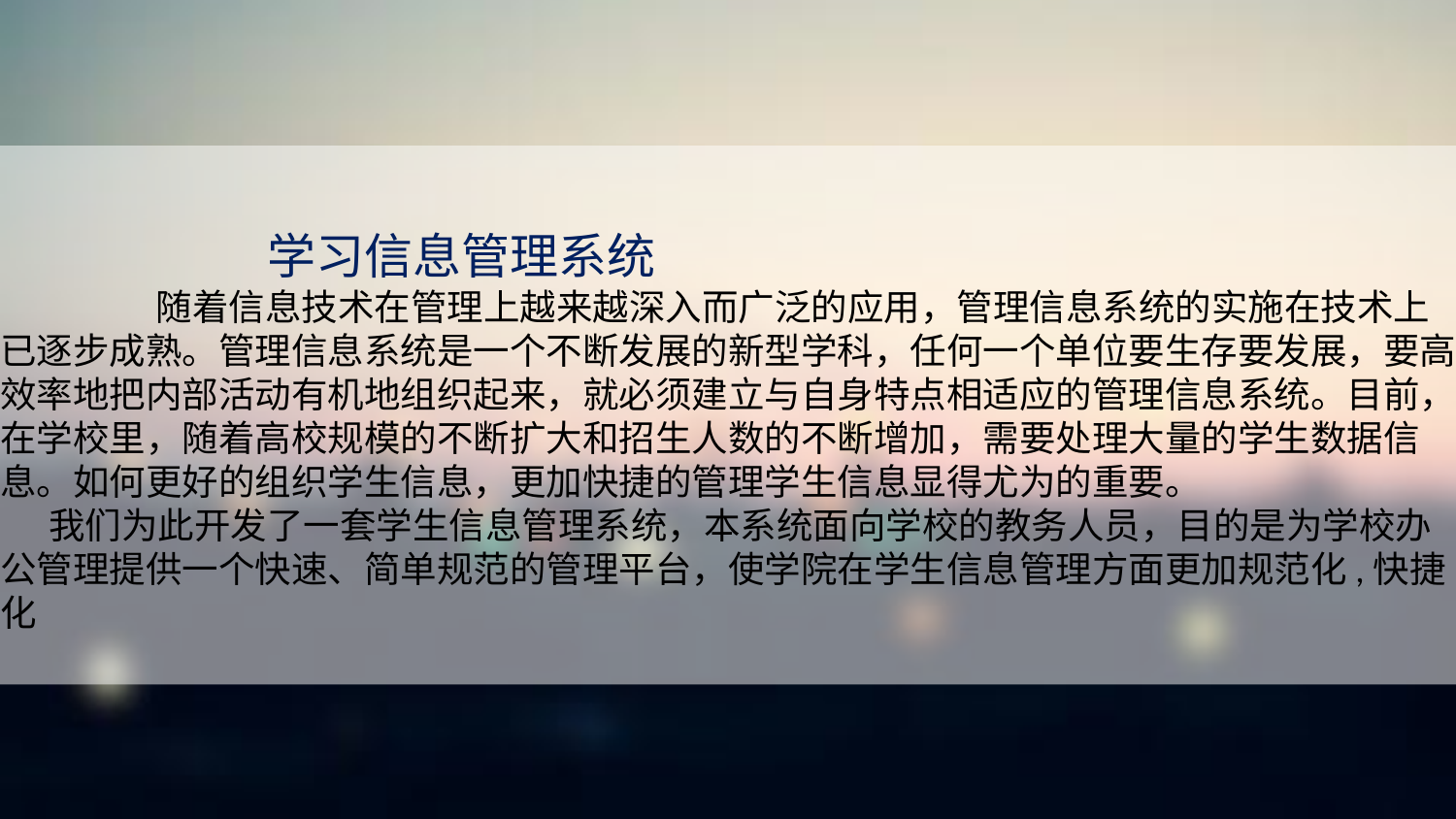

学习信息管理系统
            随着信息技术在管理上越来越深入而广泛的应用，管理信息系统的实施在技术上已逐步成熟。管理信息系统是一个不断发展的新型学科，任何一个单位要生存要发展，要高效率地把内部活动有机地组织起来，就必须建立与自身特点相适应的管理信息系统。目前，在学校里，随着高校规模的不断扩大和招生人数的不断增加，需要处理大量的学生数据信息。如何更好的组织学生信息，更加快捷的管理学生信息显得尤为的重要。
我们为此开发了一套学生信息管理系统，本系统面向学校的教务人员，目的是为学校办公管理提供一个快速、简单规范的管理平台，使学院在学生信息管理方面更加规范化,快捷化